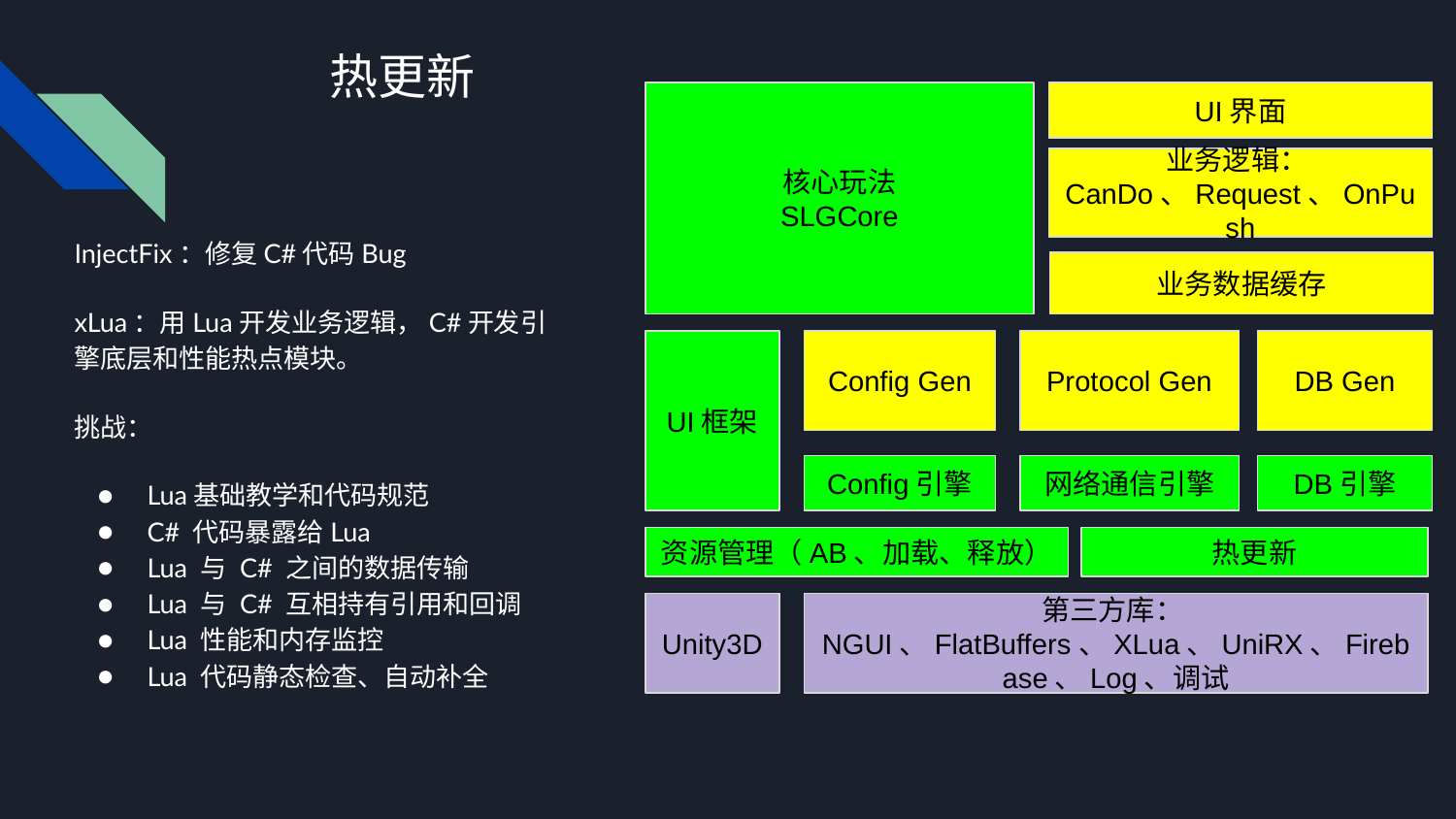

# 热更新
核心玩法
SLGCore
UI界面
业务逻辑：CanDo、Request、OnPush
InjectFix：修复C#代码Bug
xLua：用Lua开发业务逻辑，C#开发引擎底层和性能热点模块。
挑战：
Lua基础教学和代码规范
C# 代码暴露给Lua
Lua 与 C# 之间的数据传输
Lua 与 C# 互相持有引用和回调
Lua 性能和内存监控
Lua 代码静态检查、自动补全

业务数据缓存
UI框架
Config Gen
Protocol Gen
DB Gen
Config引擎
网络通信引擎
DB引擎
资源管理（AB、加载、释放）
热更新
Unity3D
第三方库：NGUI、FlatBuffers、XLua、UniRX、Firebase、Log、调试